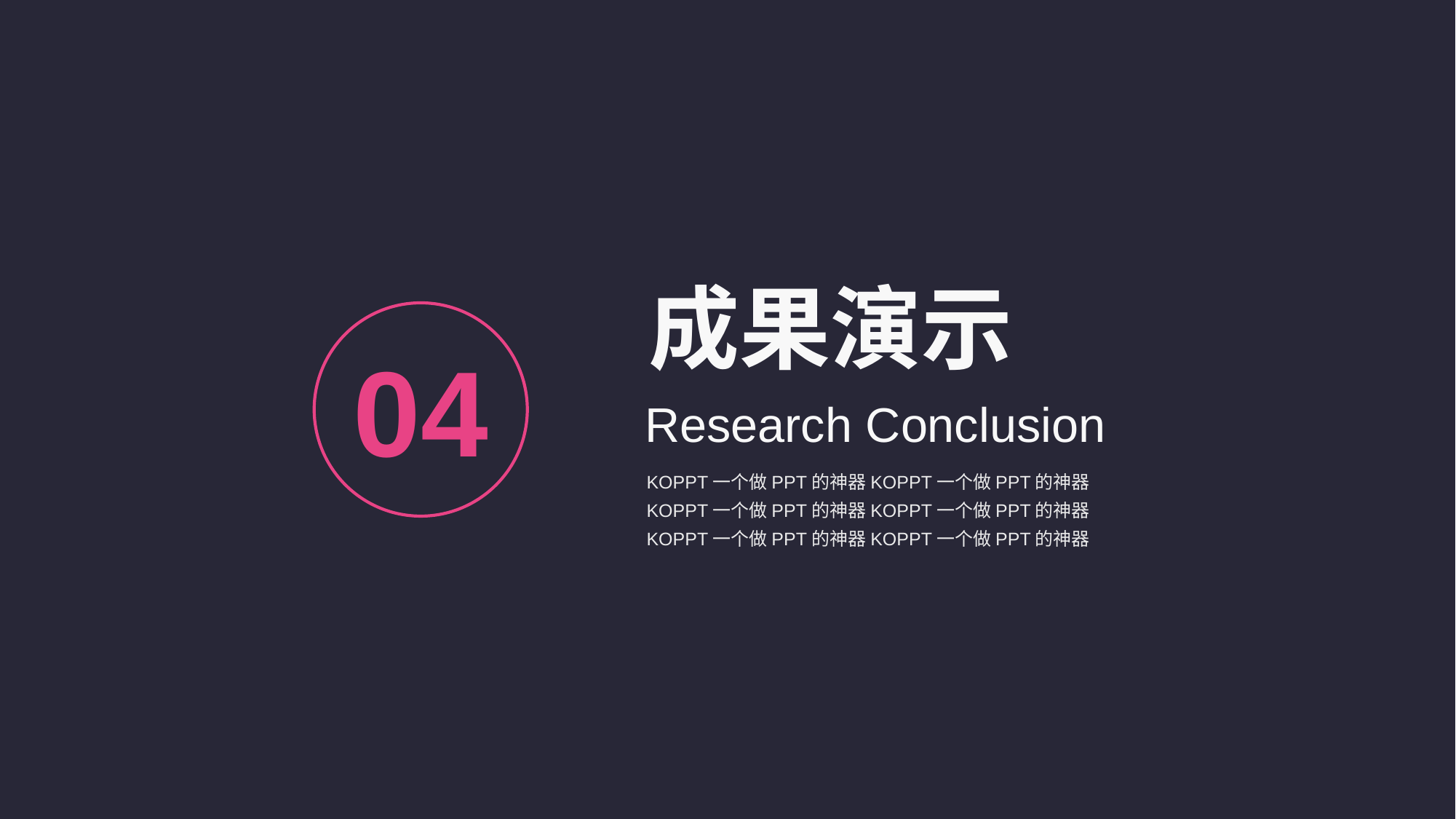

成果演示
Research Conclusion
KOPPT一个做PPT的神器KOPPT一个做PPT的神器KOPPT一个做PPT的神器KOPPT一个做PPT的神器KOPPT一个做PPT的神器KOPPT一个做PPT的神器

04